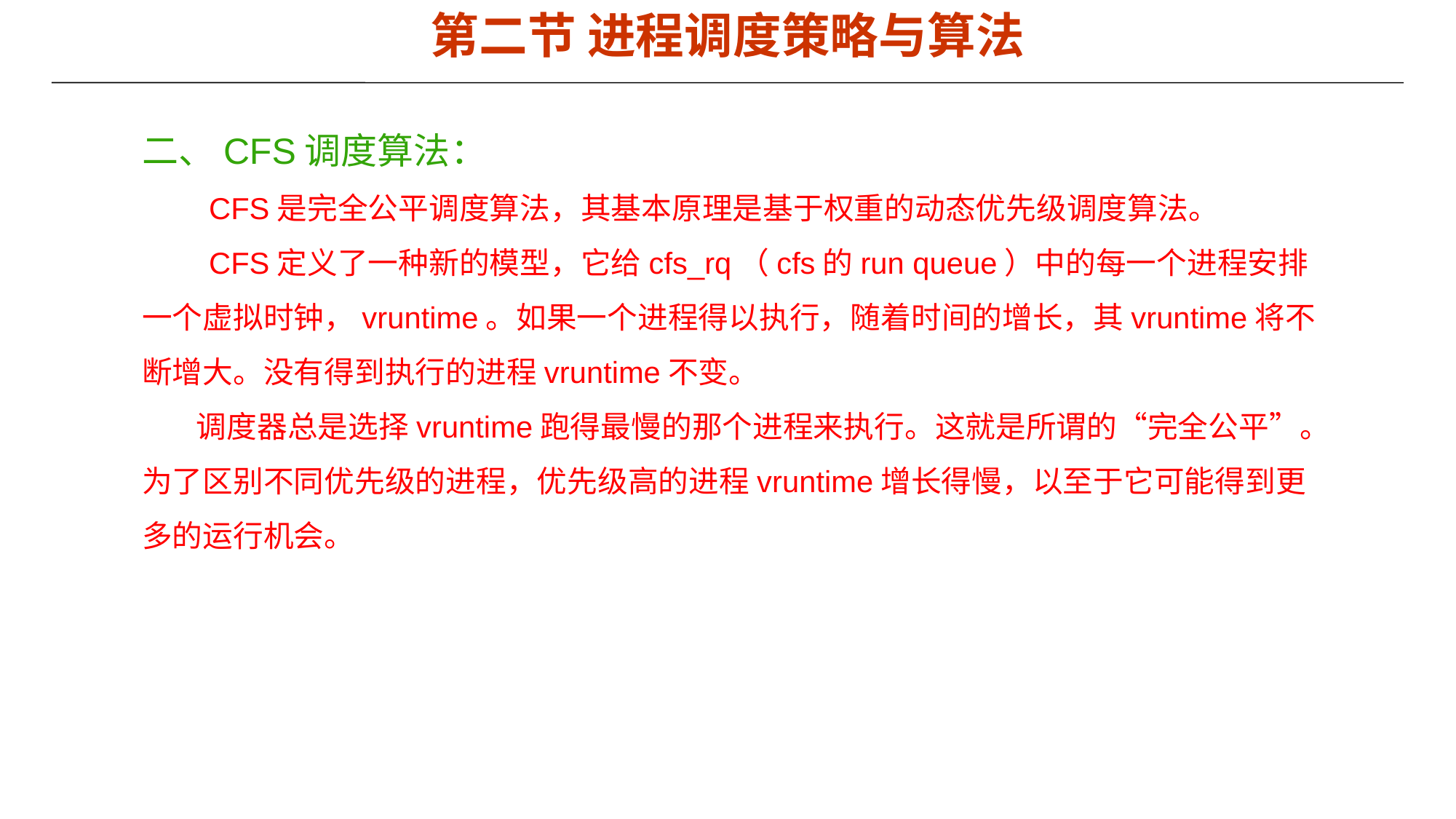

第二节 进程调度策略与算法

二、CFS调度算法：
        CFS是完全公平调度算法，其基本原理是基于权重的动态优先级调度算法。
        CFS定义了一种新的模型，它给cfs_rq（cfs的run queue）中的每一个进程安排一个虚拟时钟，vruntime。如果一个进程得以执行，随着时间的增长，其vruntime将不断增大。没有得到执行的进程vruntime不变。
       调度器总是选择vruntime跑得最慢的那个进程来执行。这就是所谓的“完全公平”。为了区别不同优先级的进程，优先级高的进程vruntime增长得慢，以至于它可能得到更多的运行机会。